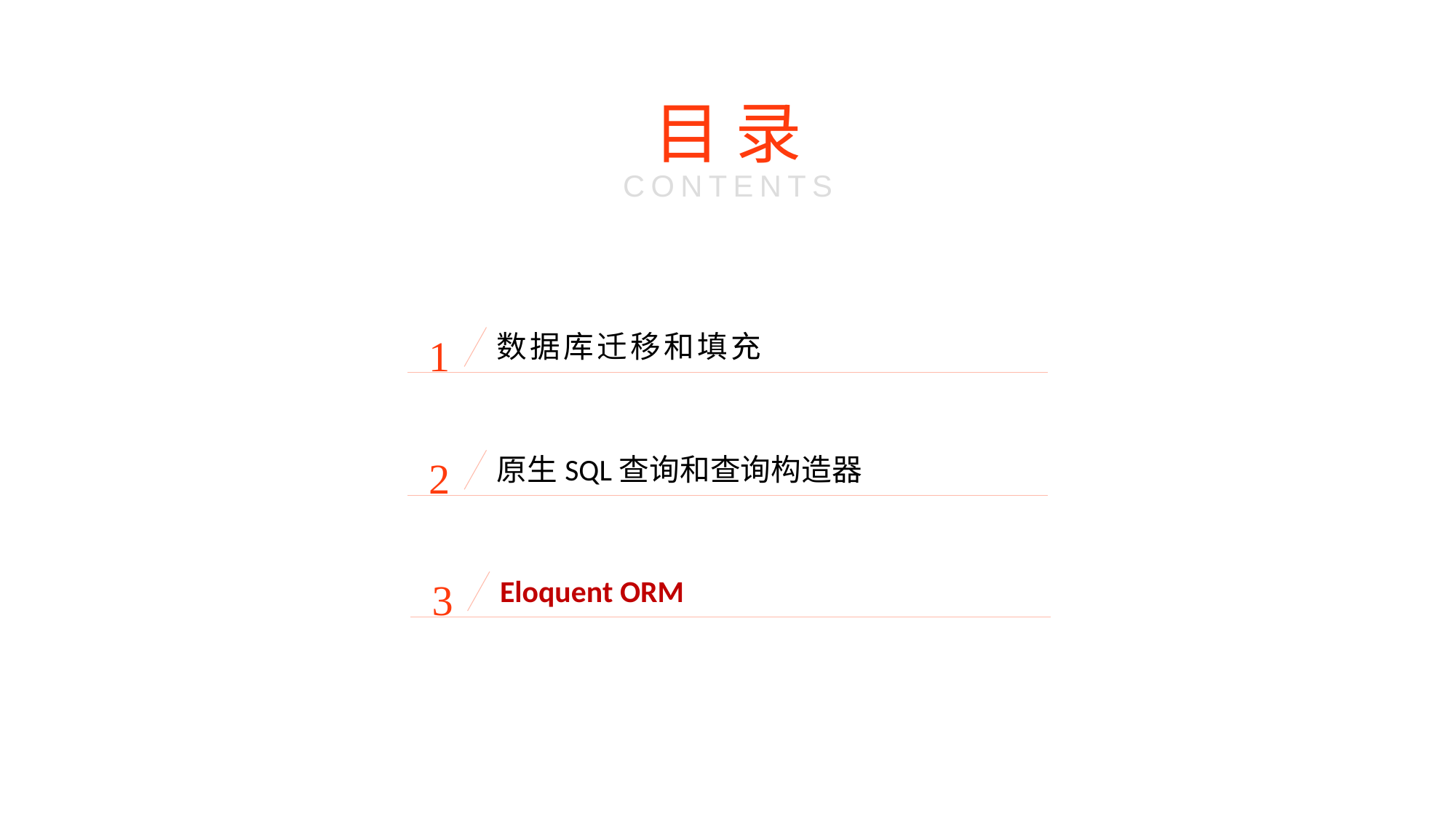

目 录
CONTENTS
1
数据库迁移和填充
2
原生SQL查询和查询构造器
3
Eloquent ORM